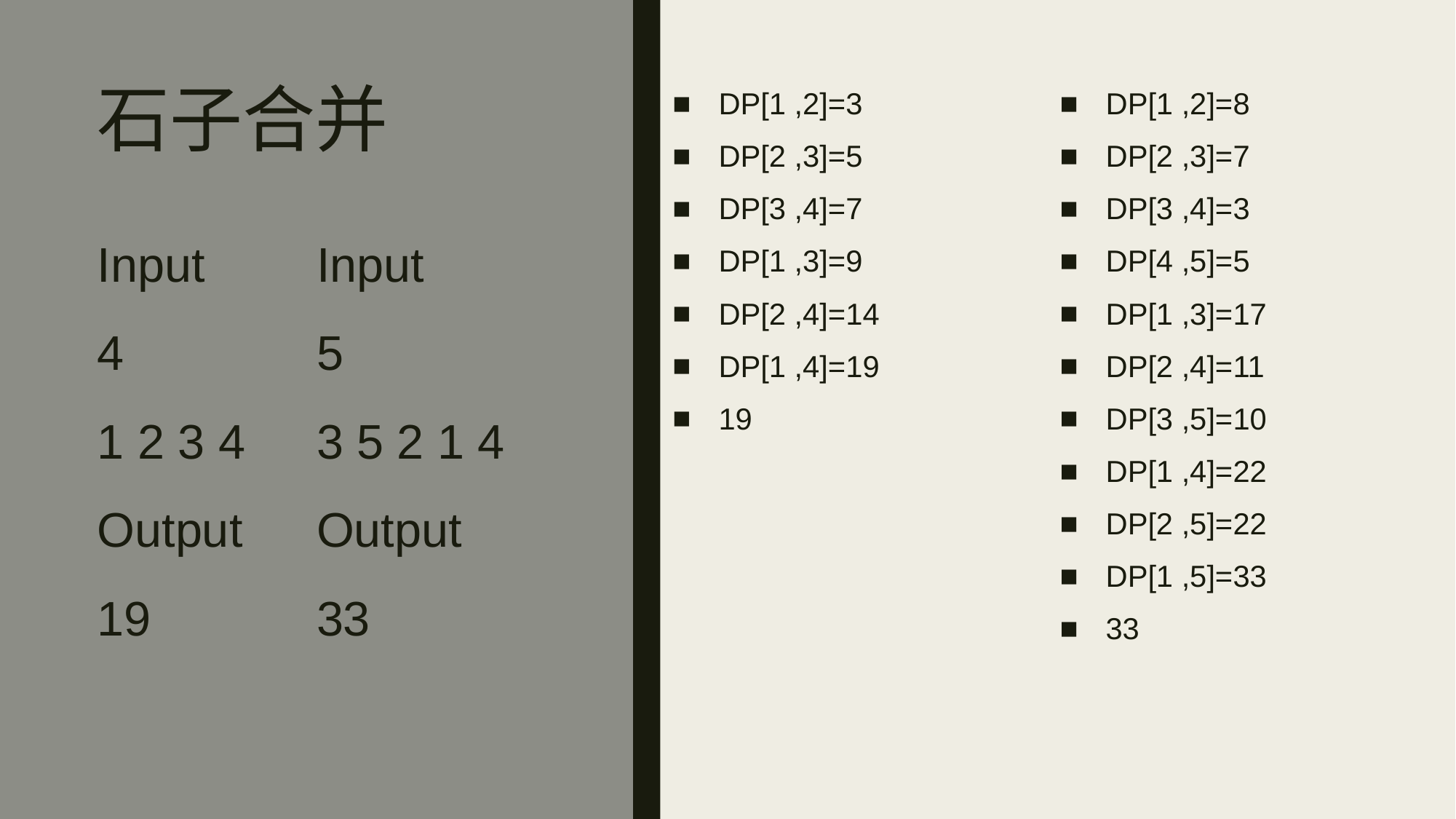

# 石子合并
DP[1 ,2]=3
DP[2 ,3]=5
DP[3 ,4]=7
DP[1 ,3]=9
DP[2 ,4]=14
DP[1 ,4]=19
19

DP[1 ,2]=8
DP[2 ,3]=7
DP[3 ,4]=3
DP[4 ,5]=5
DP[1 ,3]=17
DP[2 ,4]=11
DP[3 ,5]=10
DP[1 ,4]=22
DP[2 ,5]=22
DP[1 ,5]=33
33
Input
4
1 2 3 4
Output
19

Input
5
3 5 2 1 4
Output
33